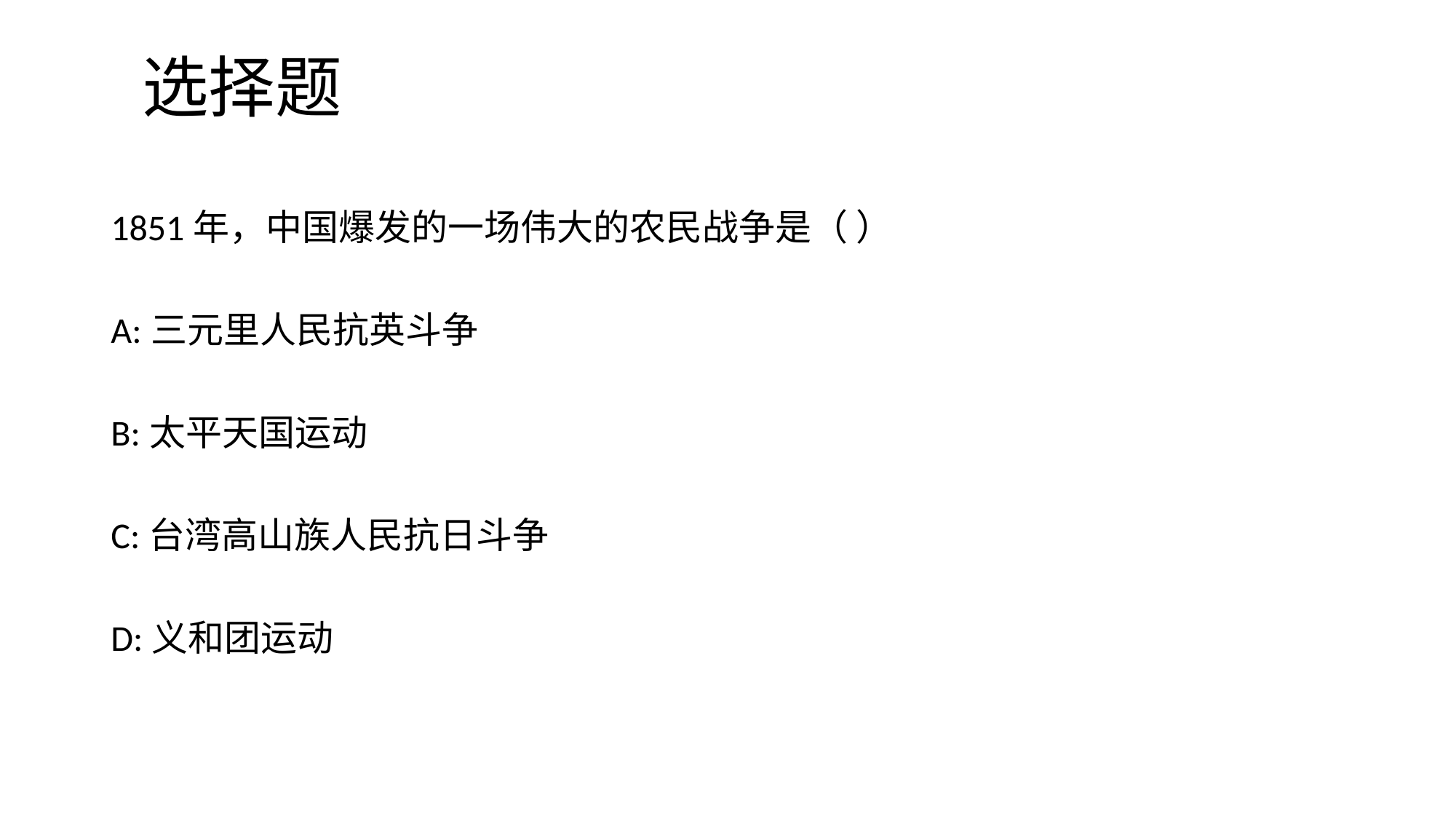

# 选择题
1851年，中国爆发的一场伟大的农民战争是（ ）
A:三元里人民抗英斗争
B:太平天国运动
C:台湾高山族人民抗日斗争
D:义和团运动